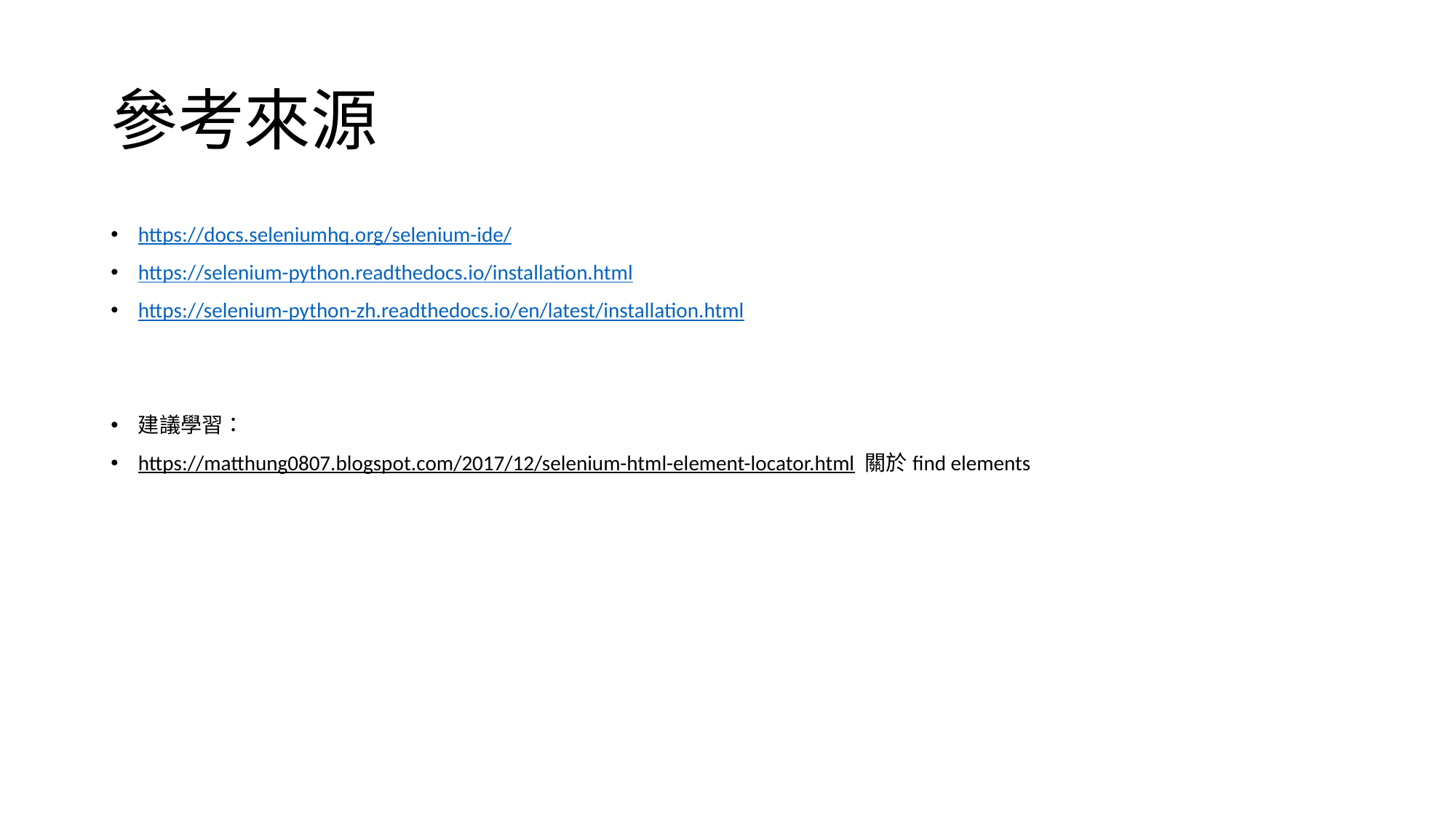

# 參考來源
https://docs.seleniumhq.org/selenium-ide/
https://selenium-python.readthedocs.io/installation.html
https://selenium-python-zh.readthedocs.io/en/latest/installation.html

建議學習：
https://matthung0807.blogspot.com/2017/12/selenium-html-element-locator.html 關於find elements